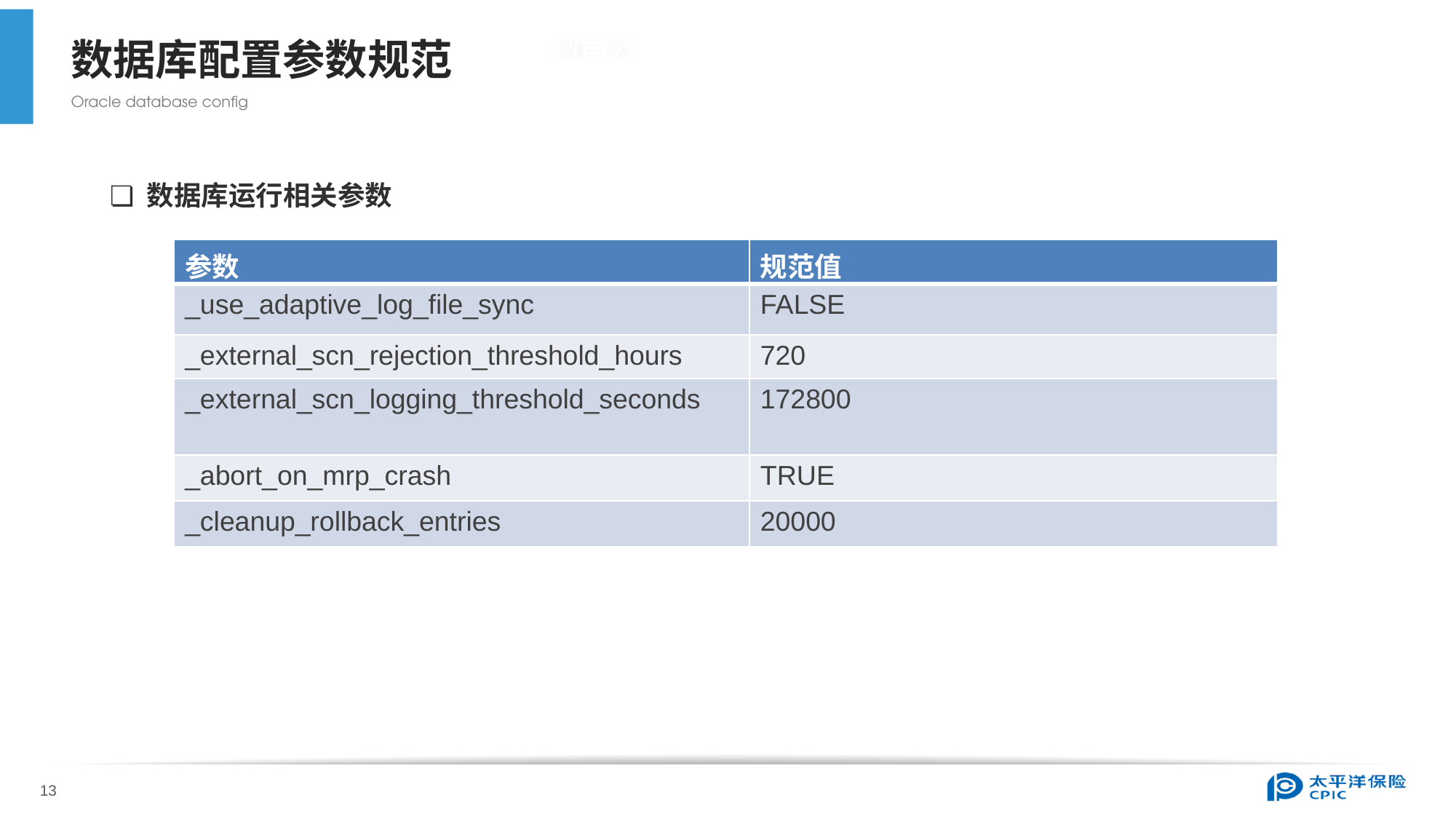

数据库配置参数规范
Oracle database config
情况
❏ 数据库运行相关参数
| 参数 | 规范值 |
| --- | --- |
| \_use\_adaptive\_log\_file\_sync | FALSE |
| \_external\_scn\_rejection\_threshold\_hours | 720 |
| \_external\_scn\_logging\_threshold\_seconds | 172800 |
| \_abort\_on\_mrp\_crash | TRUE |
| \_cleanup\_rollback\_entries | 20000 |